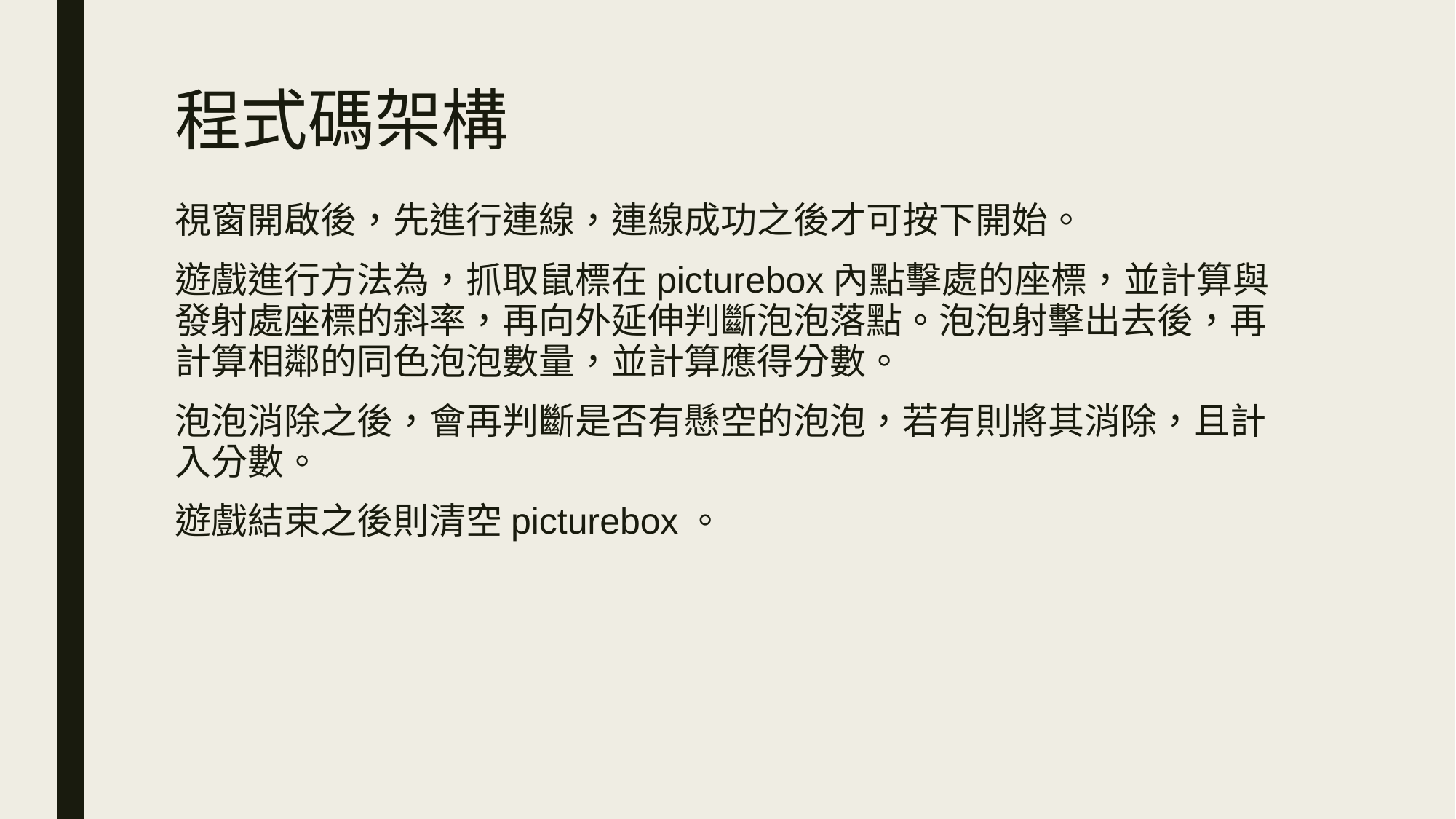

# 程式碼架構
視窗開啟後，先進行連線，連線成功之後才可按下開始。
遊戲進行方法為，抓取鼠標在picturebox內點擊處的座標，並計算與發射處座標的斜率，再向外延伸判斷泡泡落點。泡泡射擊出去後，再計算相鄰的同色泡泡數量，並計算應得分數。
泡泡消除之後，會再判斷是否有懸空的泡泡，若有則將其消除，且計入分數。
遊戲結束之後則清空picturebox。